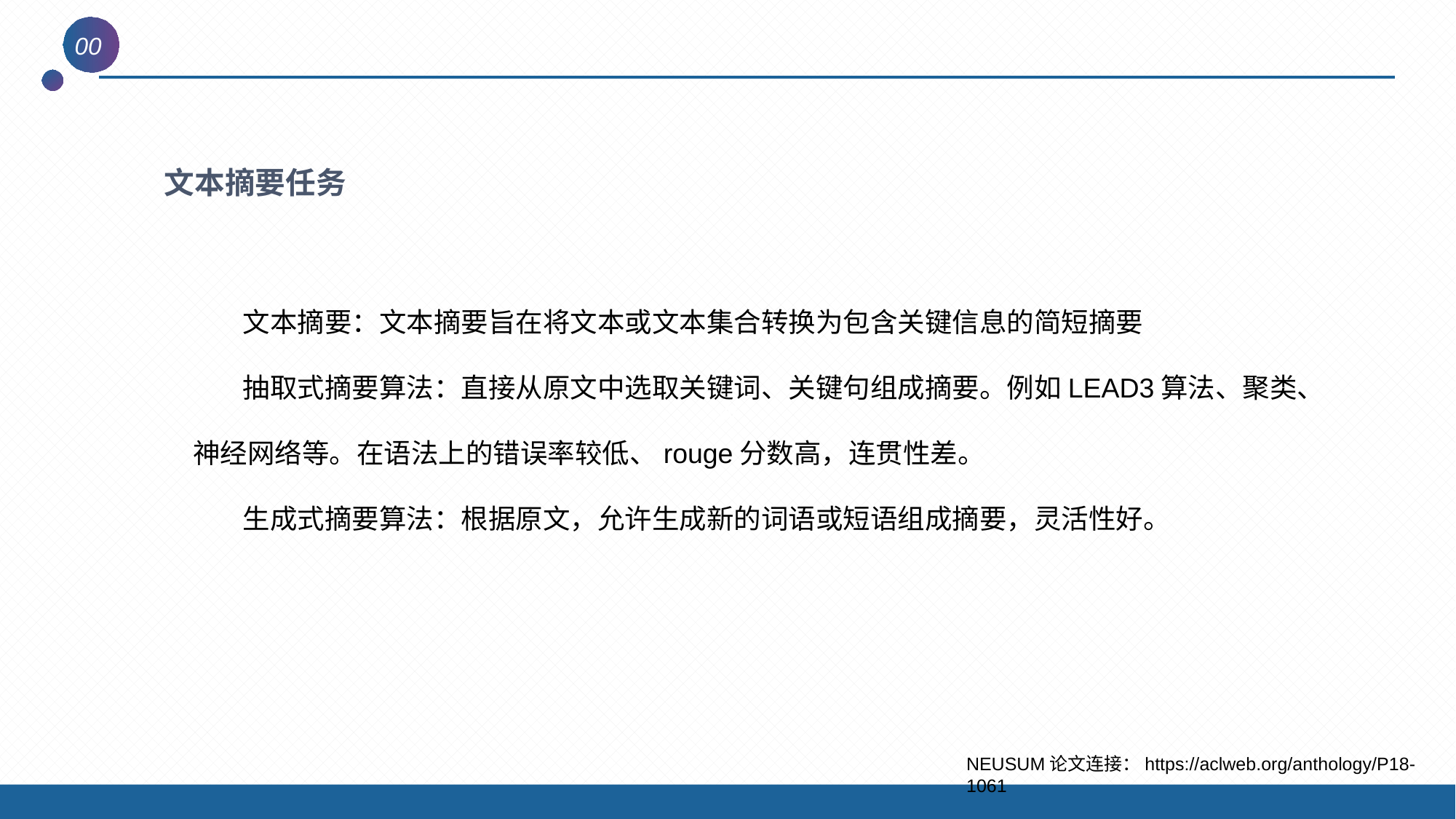

w

00

文本摘要任务
       文本摘要：文本摘要旨在将文本或文本集合转换为包含关键信息的简短摘要
       抽取式摘要算法：直接从原文中选取关键词、关键句组成摘要。例如LEAD3算法、聚类、神经网络等。在语法上的错误率较低、rouge分数高，连贯性差。
       生成式摘要算法：根据原文，允许生成新的词语或短语组成摘要，灵活性好。
NEUSUM论文连接：https://aclweb.org/anthology/P18-1061